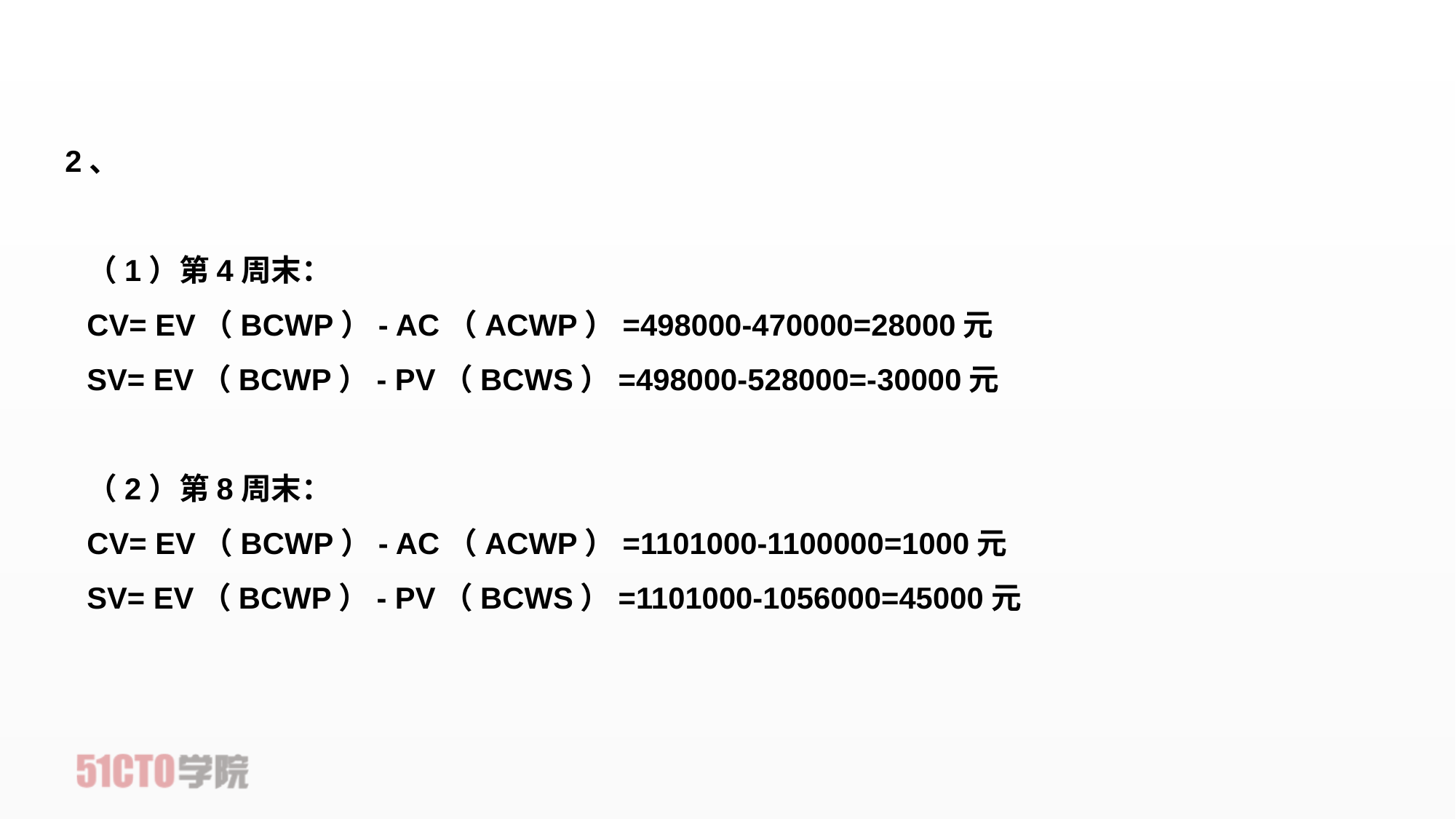

2、

（1）第4周末：
CV= EV（BCWP）- AC（ACWP）=498000-470000=28000元
SV= EV（BCWP）- PV（BCWS）=498000-528000=-30000元

（2）第8周末：
CV= EV（BCWP）- AC（ACWP）=1101000-1100000=1000元
SV= EV（BCWP）- PV（BCWS）=1101000-1056000=45000元